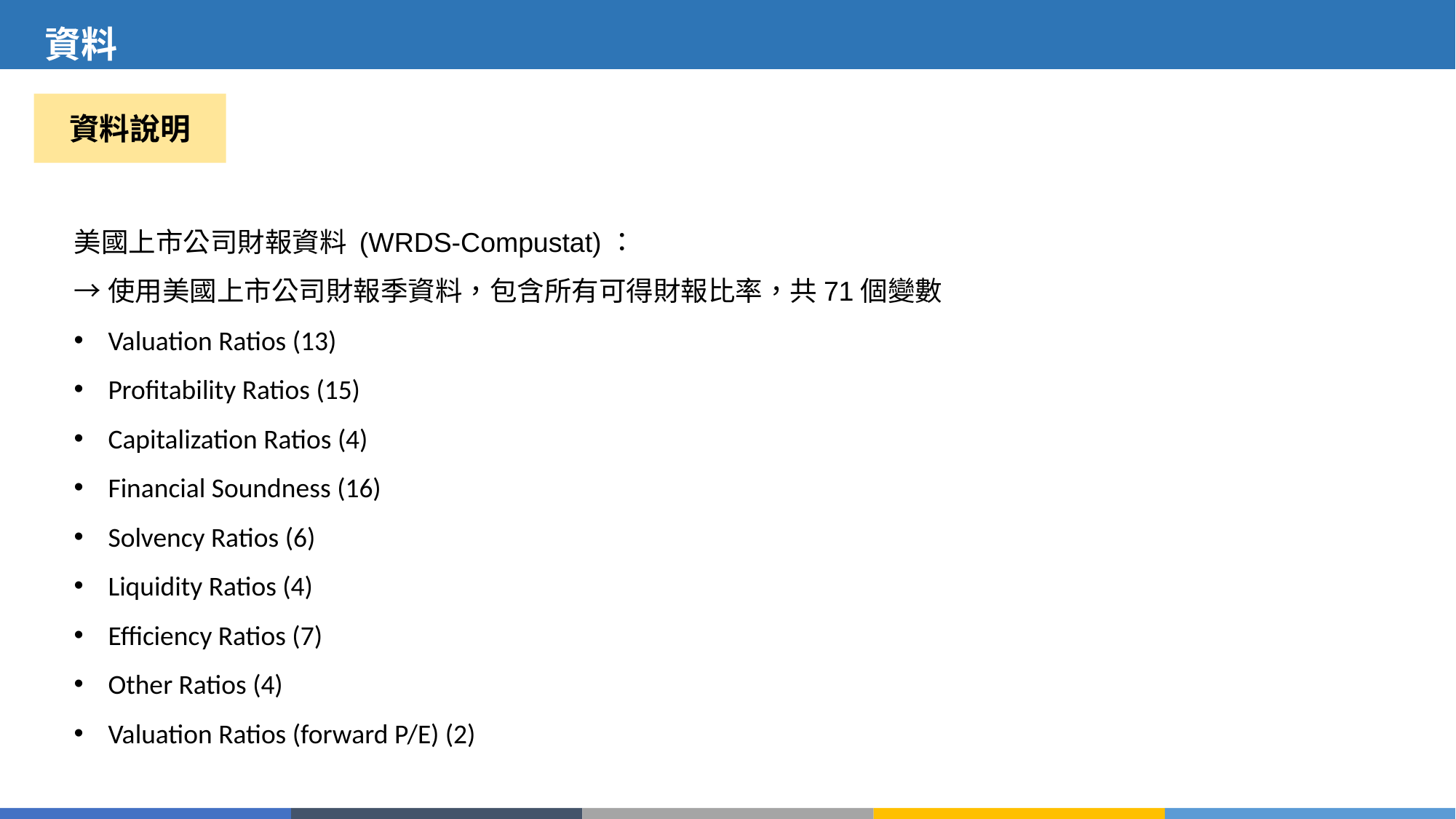

資料
資料說明
美國上市公司財報資料 (WRDS-Compustat)：
→使用美國上市公司財報季資料，包含所有可得財報比率，共71個變數
Valuation Ratios (13)
Profitability Ratios (15)
Capitalization Ratios (4)
Financial Soundness (16)
Solvency Ratios (6)
Liquidity Ratios (4)
Efficiency Ratios (7)
Other Ratios (4)
Valuation Ratios (forward P/E) (2)